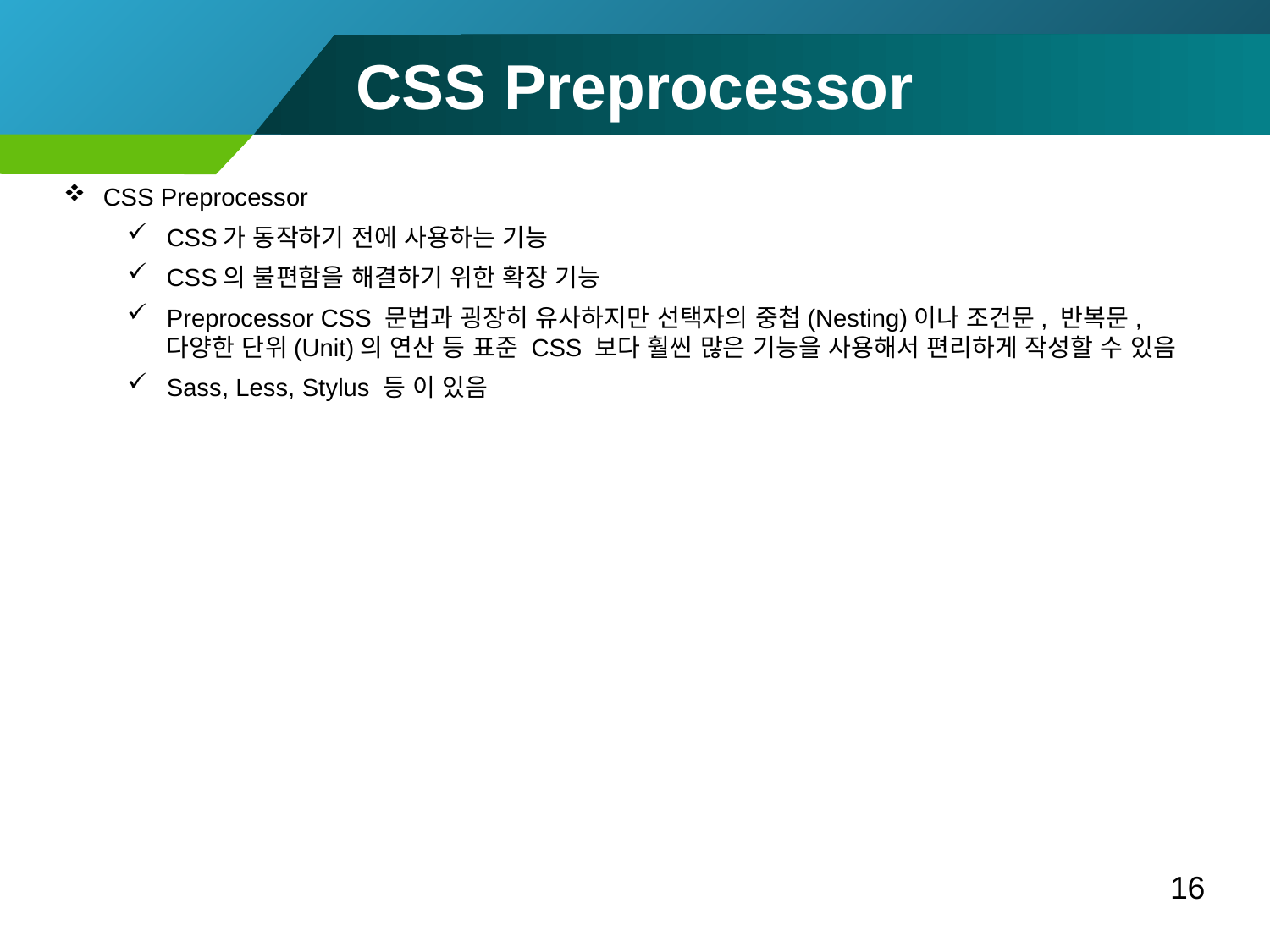

CSS Preprocessor
CSS Preprocessor
CSS가 동작하기 전에 사용하는 기능
CSS의 불편함을 해결하기 위한 확장 기능
Preprocessor CSS 문법과 굉장히 유사하지만 선택자의 중첩(Nesting)이나 조건문, 반복문, 다양한 단위(Unit)의 연산 등 표준 CSS 보다 훨씬 많은 기능을 사용해서 편리하게 작성할 수 있음
Sass, Less, Stylus 등 이 있음
16